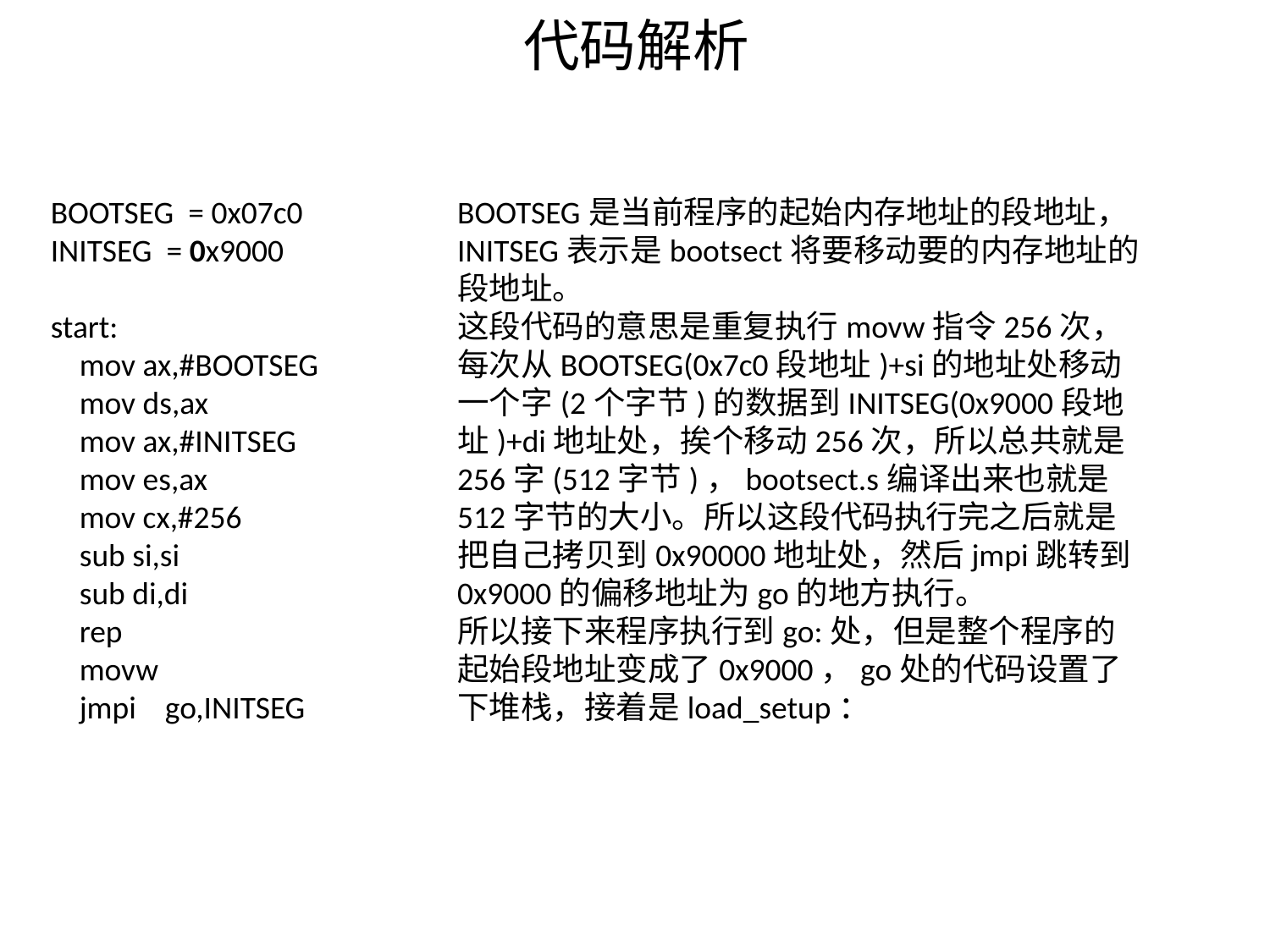

# 代码解析
BOOTSEG  = 0x07c0
INITSEG  = 0x9000

start:
    mov ax,#BOOTSEG
    mov ds,ax
    mov ax,#INITSEG
    mov es,ax
    mov cx,#256
    sub si,si
    sub di,di
    rep
    movw
    jmpi    go,INITSEG

BOOTSEG是当前程序的起始内存地址的段地址，INITSEG表示是bootsect将要移动要的内存地址的段地址。
这段代码的意思是重复执行movw指令256次，每次从BOOTSEG(0x7c0段地址)+si的地址处移动一个字(2个字节)的数据到INITSEG(0x9000段地址)+di地址处，挨个移动256次，所以总共就是256字(512字节)，bootsect.s编译出来也就是512字节的大小。所以这段代码执行完之后就是把自己拷贝到0x90000地址处，然后jmpi跳转到0x9000的偏移地址为go的地方执行。
所以接下来程序执行到go:处，但是整个程序的起始段地址变成了0x9000，go处的代码设置了下堆栈，接着是load_setup：